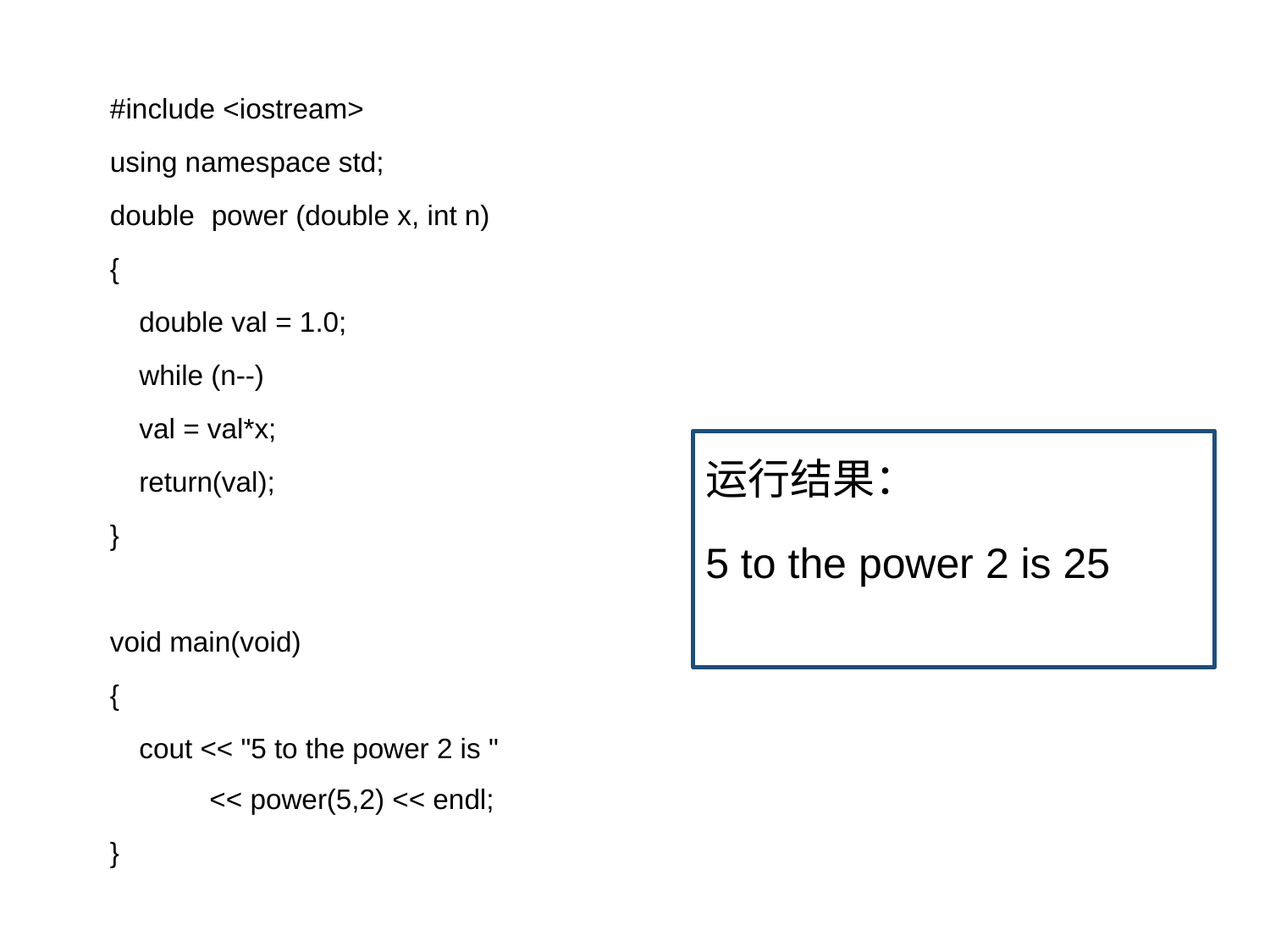

#include <iostream>
using namespace std;
double	power (double x, int n)
{
	double val = 1.0;
	while (n--)
		val = val*x;
	return(val);
}

void main(void)
{
	cout << "5 to the power 2 is "
         << power(5,2) << endl;
}

运行结果：
5 to the power 2 is 25
9